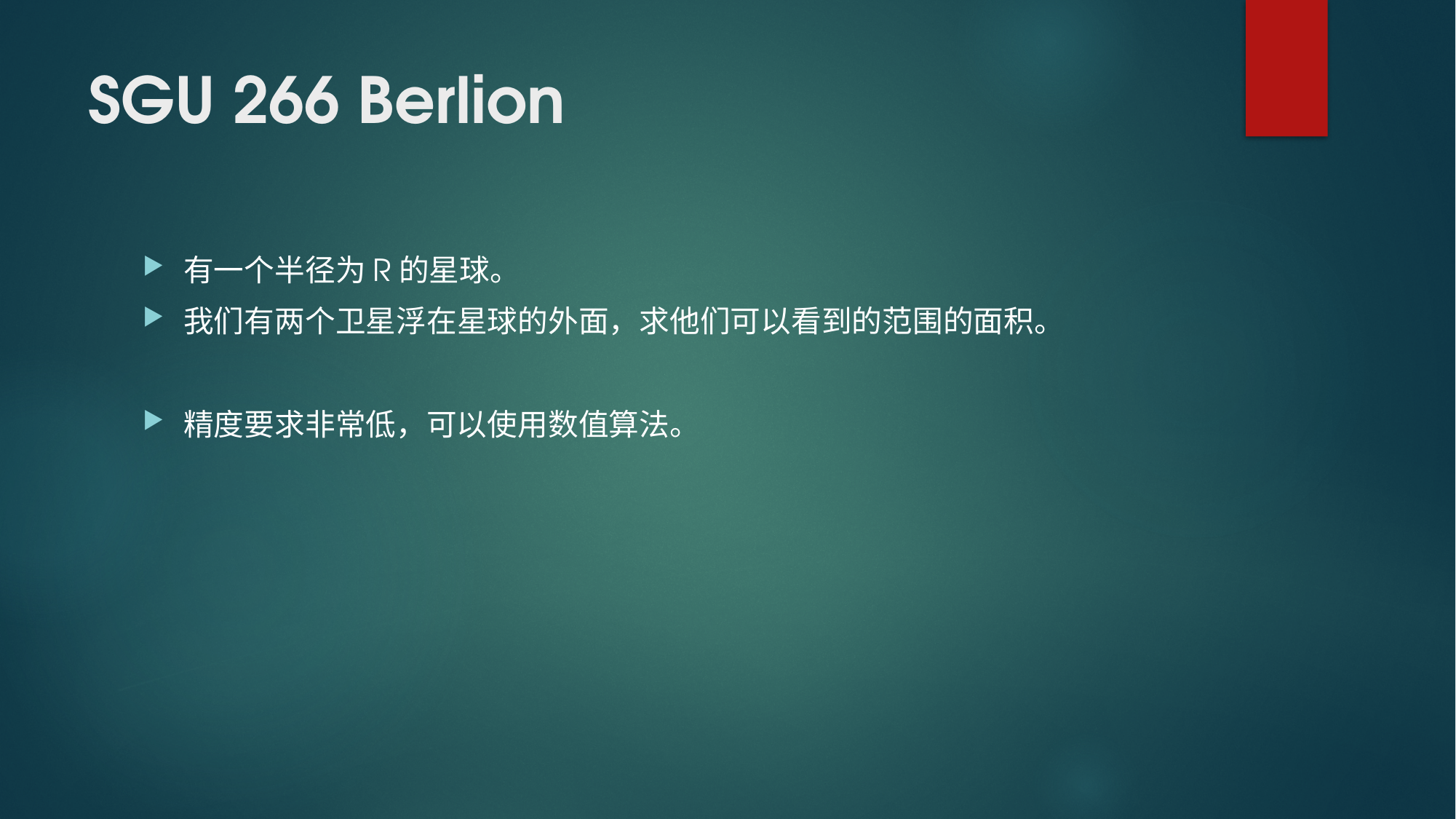

# SGU 266 Berlion
有一个半径为R的星球。
我们有两个卫星浮在星球的外面，求他们可以看到的范围的面积。

精度要求非常低，可以使用数值算法。